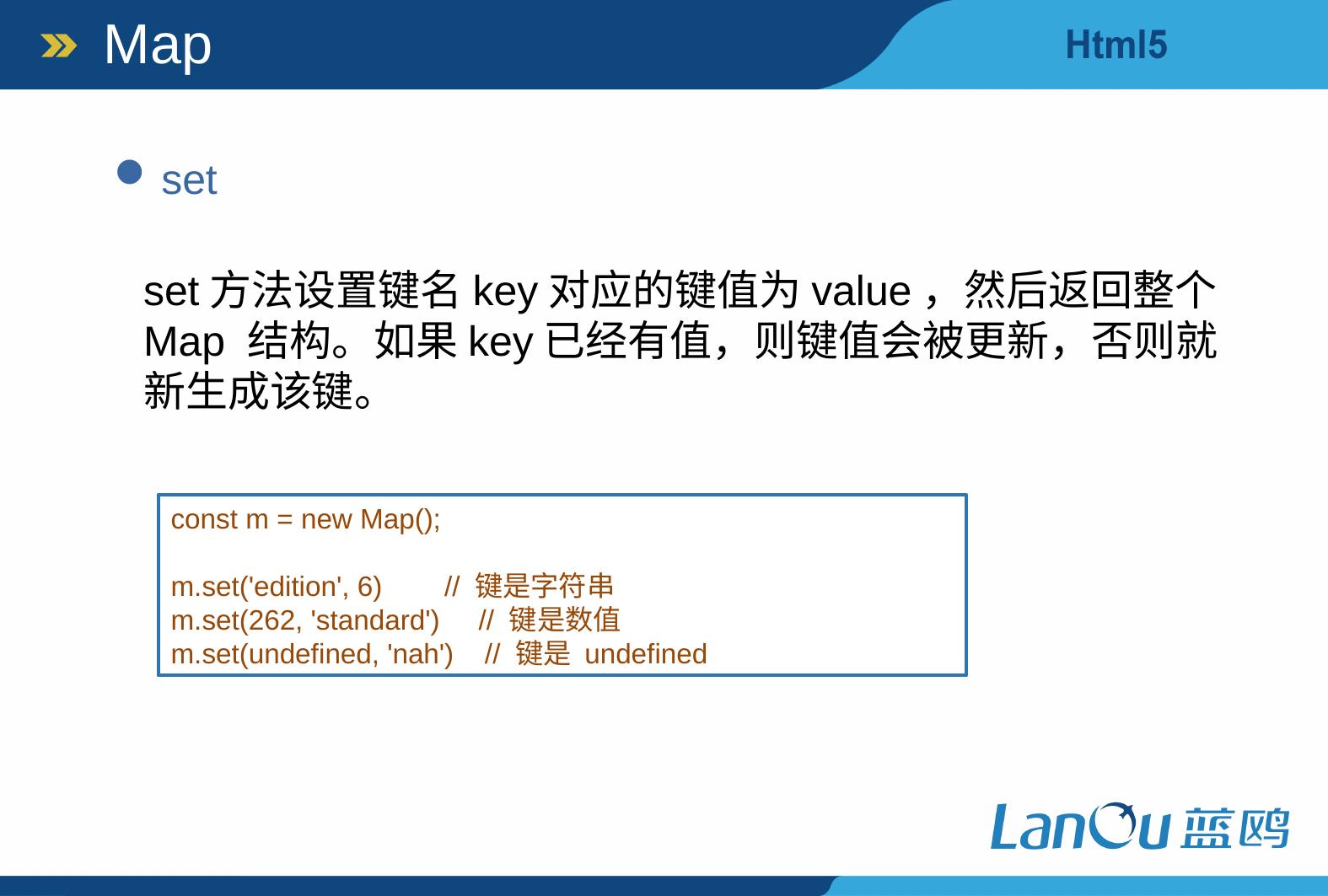

Map
set
set方法设置键名key对应的键值为value，然后返回整个 Map 结构。如果key已经有值，则键值会被更新，否则就新生成该键。
const m = new Map();

m.set('edition', 6)        // 键是字符串
m.set(262, 'standard')     // 键是数值
m.set(undefined, 'nah')    // 键是 undefined